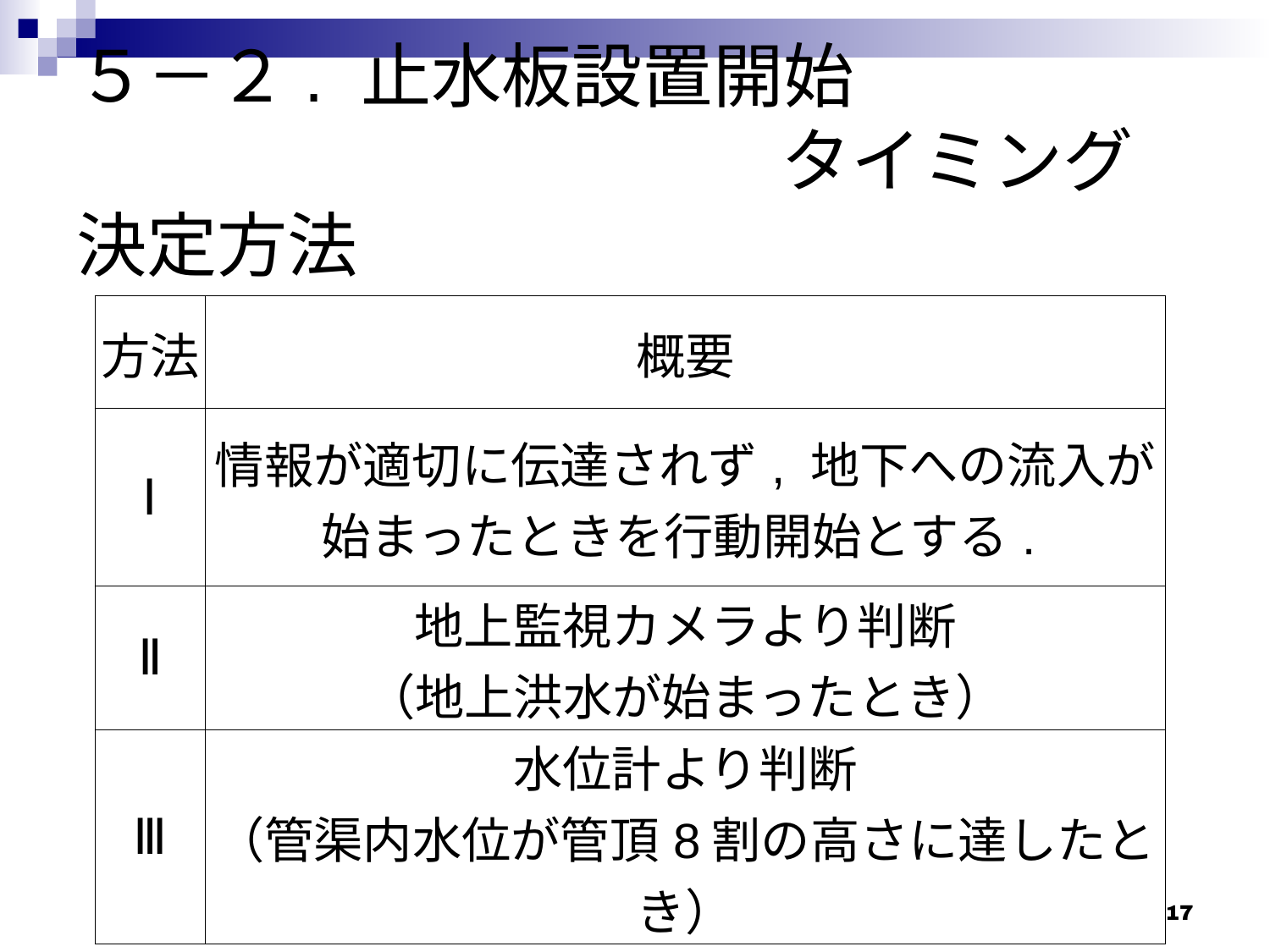

# ５－２. 止水板設置開始 　　　　　　　　　　タイミング決定方法
| 方法 | 概要 |
| --- | --- |
| Ⅰ | 情報が適切に伝達されず, 地下への流入が始まったときを行動開始とする. |
| Ⅱ | 地上監視カメラより判断 （地上洪水が始まったとき） |
| Ⅲ | 水位計より判断 （管渠内水位が管頂8割の高さに達したとき） |
17